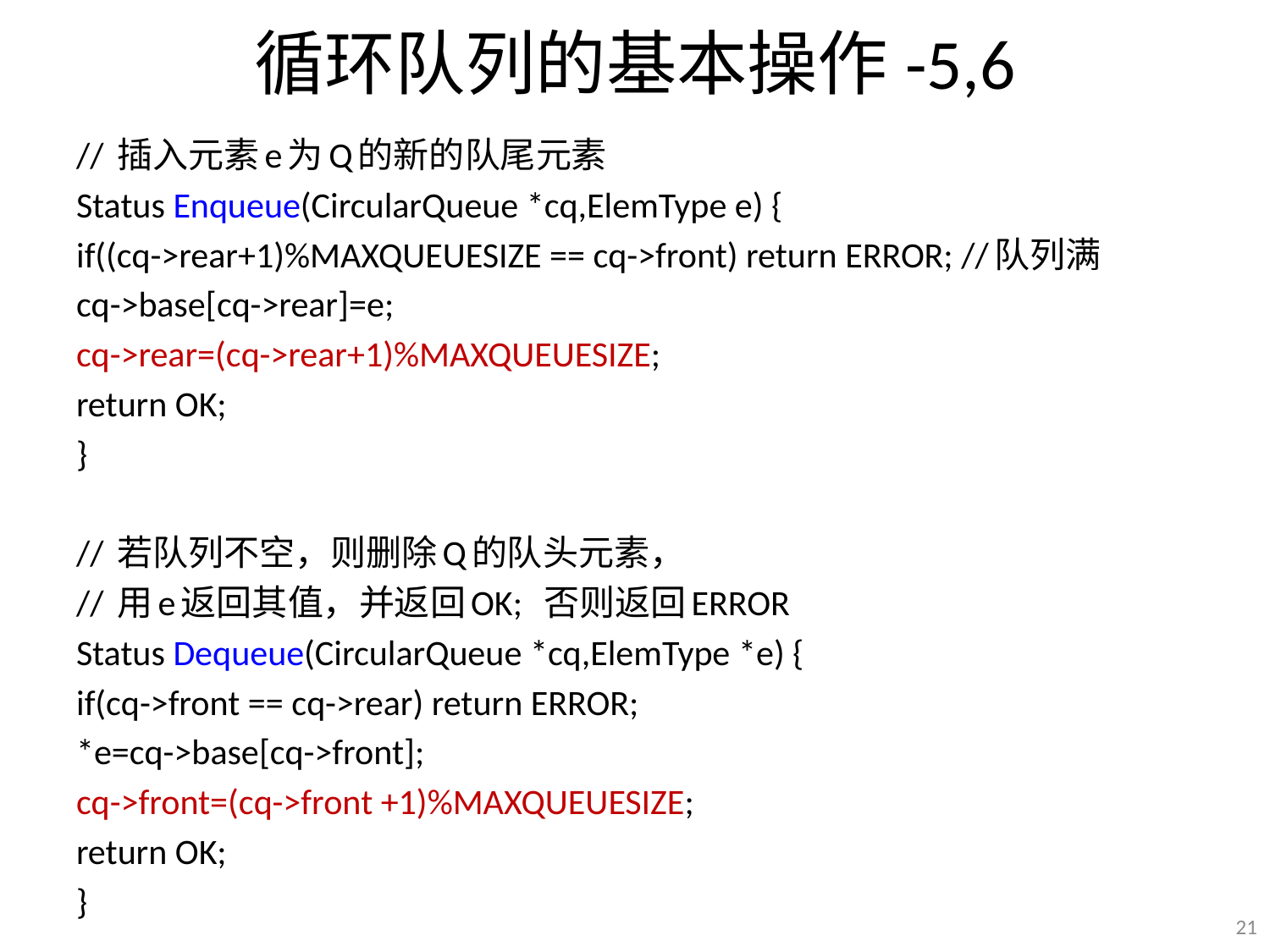

# 循环队列的基本操作-5,6
// 插入元素e为Q的新的队尾元素
Status Enqueue(CircularQueue *cq,ElemType e) {
if((cq->rear+1)%MAXQUEUESIZE == cq->front) return ERROR; //队列满
cq->base[cq->rear]=e;
cq->rear=(cq->rear+1)%MAXQUEUESIZE;
return OK;
}

// 若队列不空，则删除Q的队头元素，
// 用e返回其值，并返回OK;  否则返回ERROR
Status Dequeue(CircularQueue *cq,ElemType *e) {
if(cq->front == cq->rear) return ERROR;
*e=cq->base[cq->front];
cq->front=(cq->front +1)%MAXQUEUESIZE;
return OK;
}

21